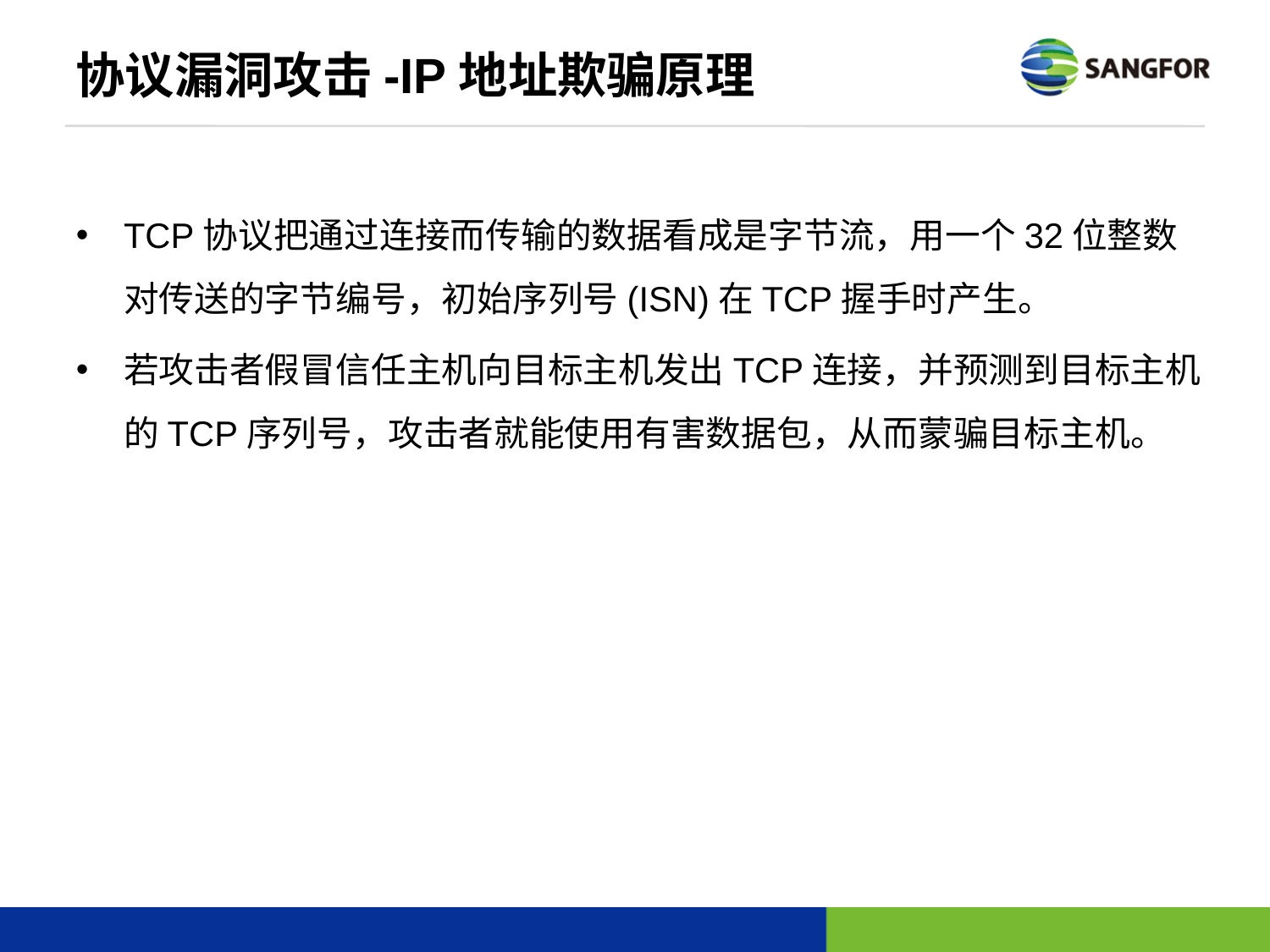

# 协议漏洞攻击-IP地址欺骗原理
TCP协议把通过连接而传输的数据看成是字节流，用一个32位整数对传送的字节编号，初始序列号(ISN)在TCP握手时产生。
若攻击者假冒信任主机向目标主机发出TCP连接，并预测到目标主机的TCP序列号，攻击者就能使用有害数据包，从而蒙骗目标主机。